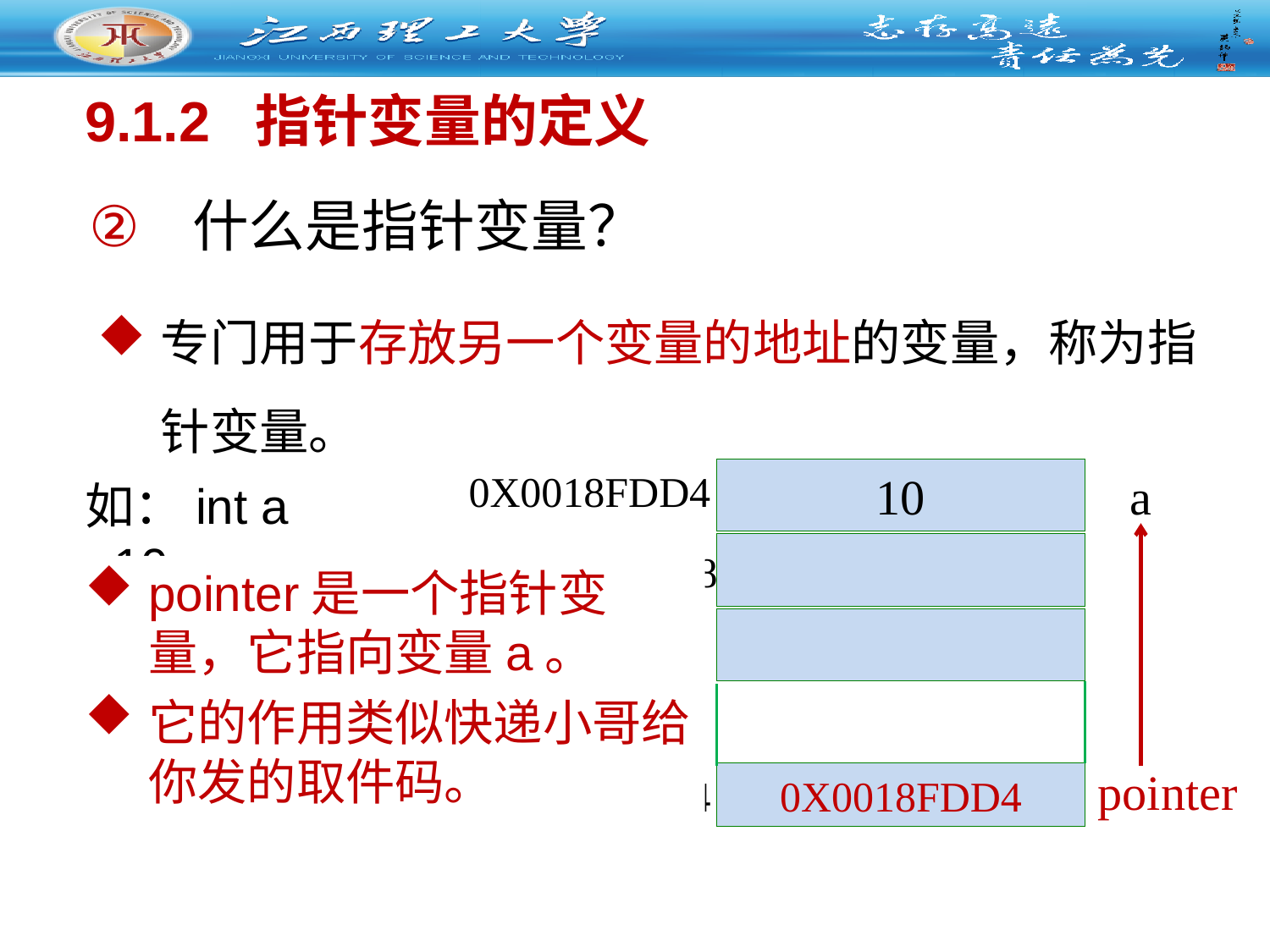

9.1.2  指针变量的定义
什么是指针变量？
专门用于存放另一个变量的地址的变量，称为指针变量。
0X0018FDD4
10
a
如：int a =10;

0X0018FDD8
pointer是一个指针变量，它指向变量a。
它的作用类似快递小哥给你发的取件码。

pointer
0x0018FDE4
0X0018FDD4